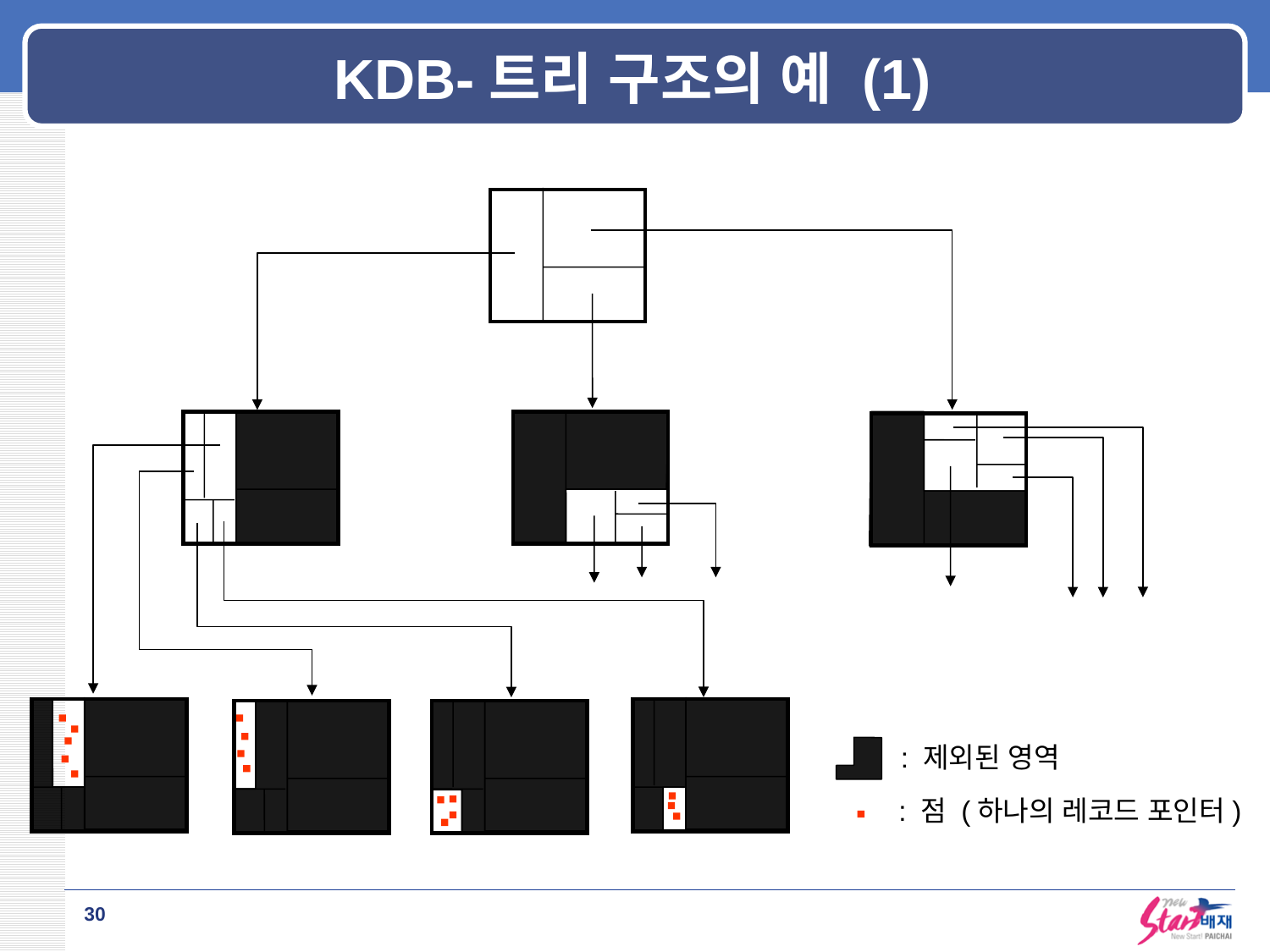

# KDB-트리 구조의 예 (1)

: 제외된 영역

: 점 (하나의 레코드 포인터)

30